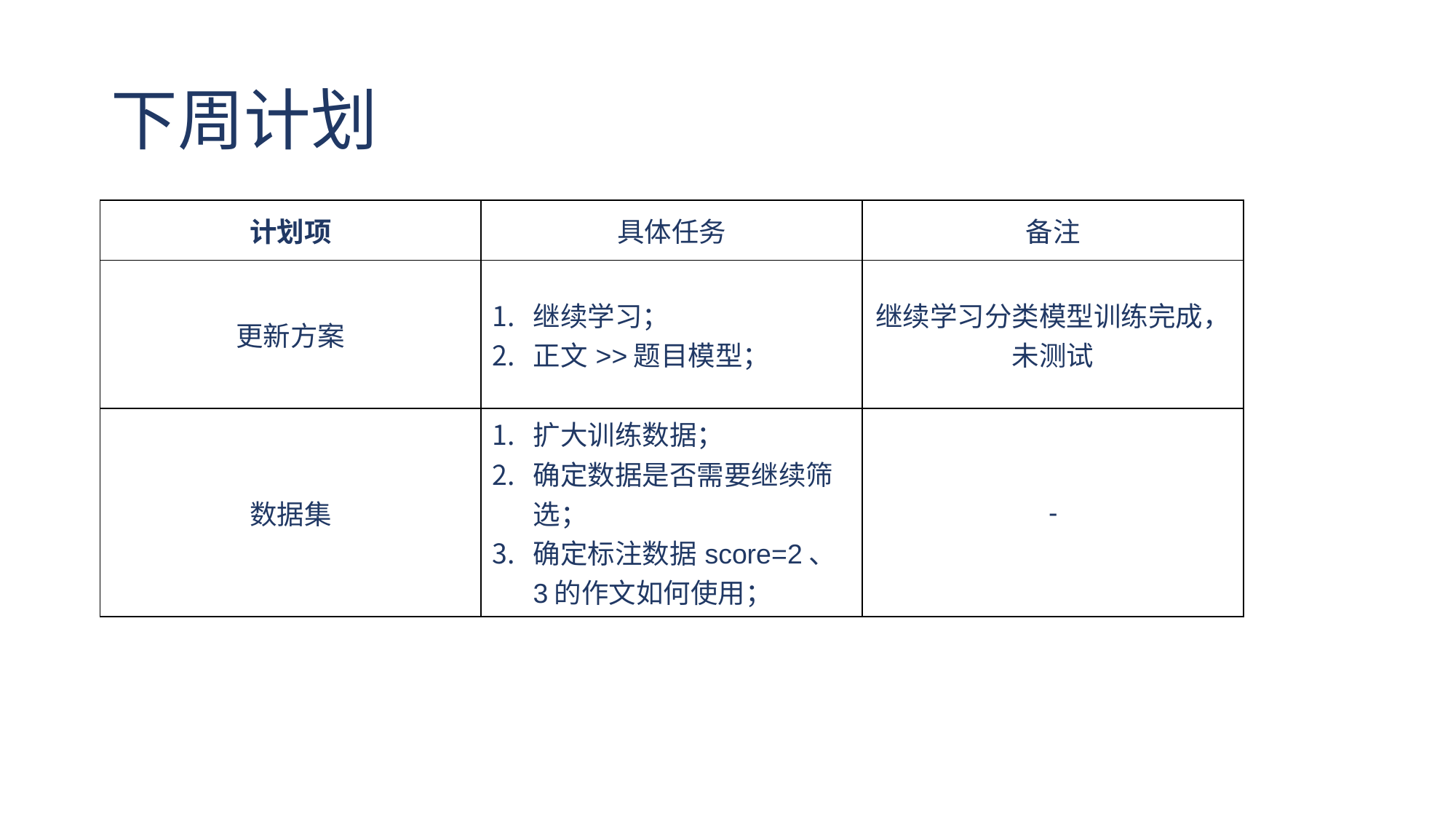

# 下周计划
| 计划项 | 具体任务 | 备注 |
| --- | --- | --- |
| 更新方案 | 继续学习； 正文>>题目模型； | 继续学习分类模型训练完成，未测试 |
| 数据集 | 扩大训练数据； 确定数据是否需要继续筛选； 确定标注数据score=2、3的作文如何使用； | - |